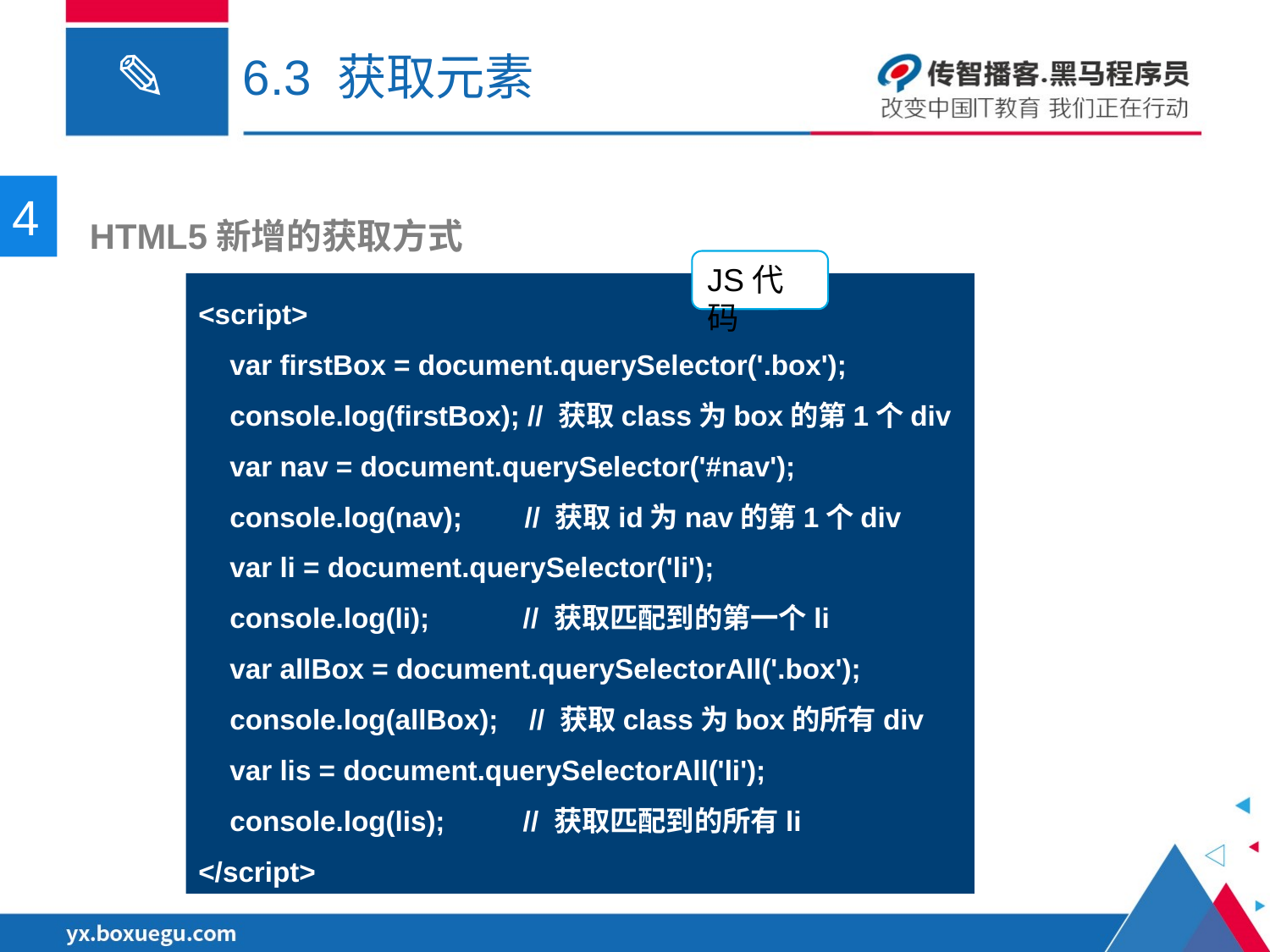

# 6.3 获取元素

4
  HTML5新增的获取方式
JS代码
<script>
    var firstBox = document.querySelector('.box');
    console.log(firstBox); // 获取class为box的第1个div
    var nav = document.querySelector('#nav');
    console.log(nav);        // 获取id为nav的第1个div
    var li = document.querySelector('li');
    console.log(li);            // 获取匹配到的第一个li
    var allBox = document.querySelectorAll('.box');
    console.log(allBox);    // 获取class为box的所有div
    var lis = document.querySelectorAll('li');
    console.log(lis);          // 获取匹配到的所有li
</script>